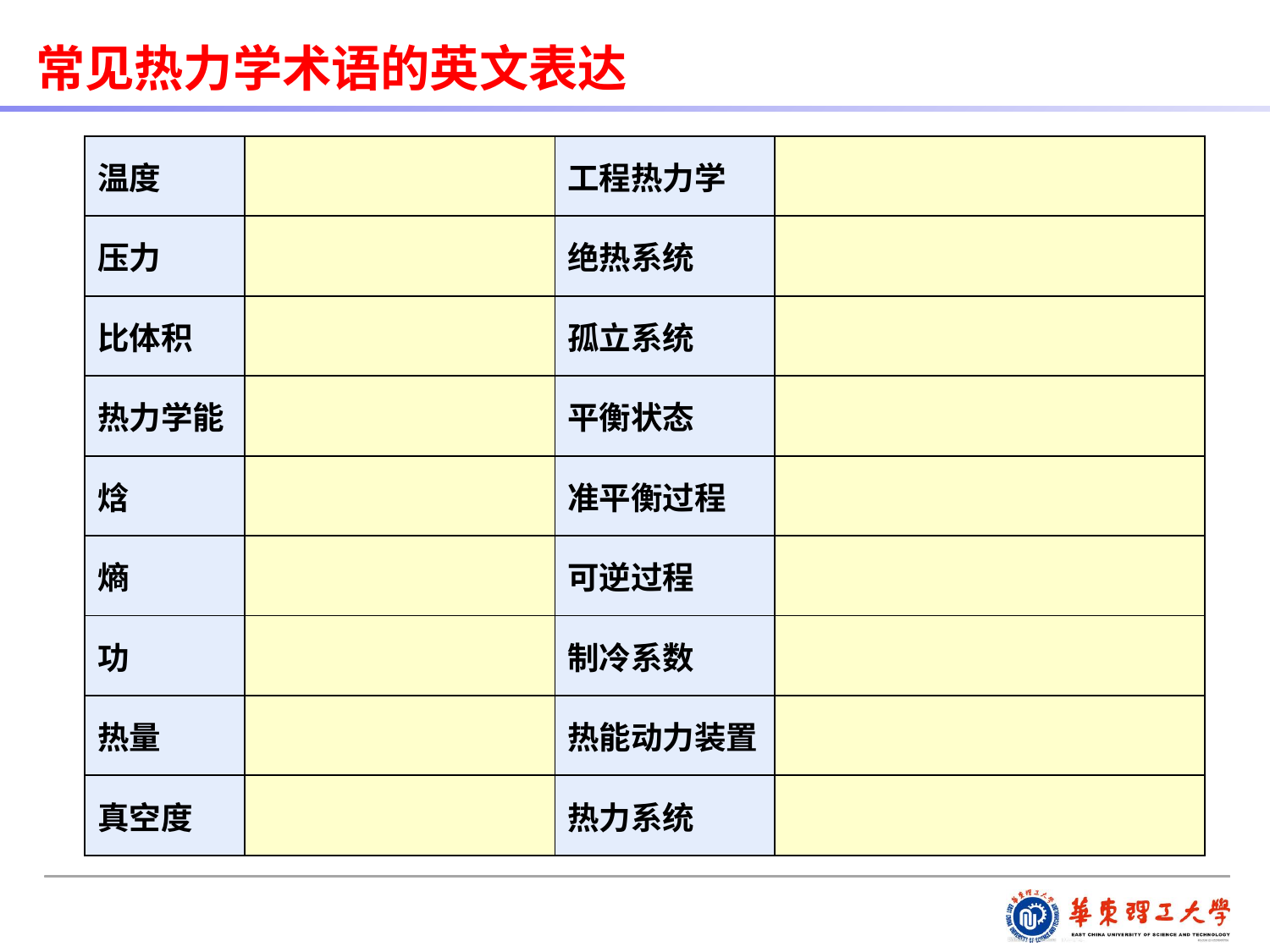

常见热力学术语的英文表达
| 温度 |  | 工程热力学 |  |
| --- | --- | --- | --- |
| 压力 |  | 绝热系统 |  |
| 比体积 |  | 孤立系统 |  |
| 热力学能 |  | 平衡状态 |  |
| 焓 |  | 准平衡过程 |  |
| 熵 |  | 可逆过程 |  |
| 功 |  | 制冷系数 |  |
| 热量 |  | 热能动力装置 |  |
| 真空度 |  | 热力系统 |  |